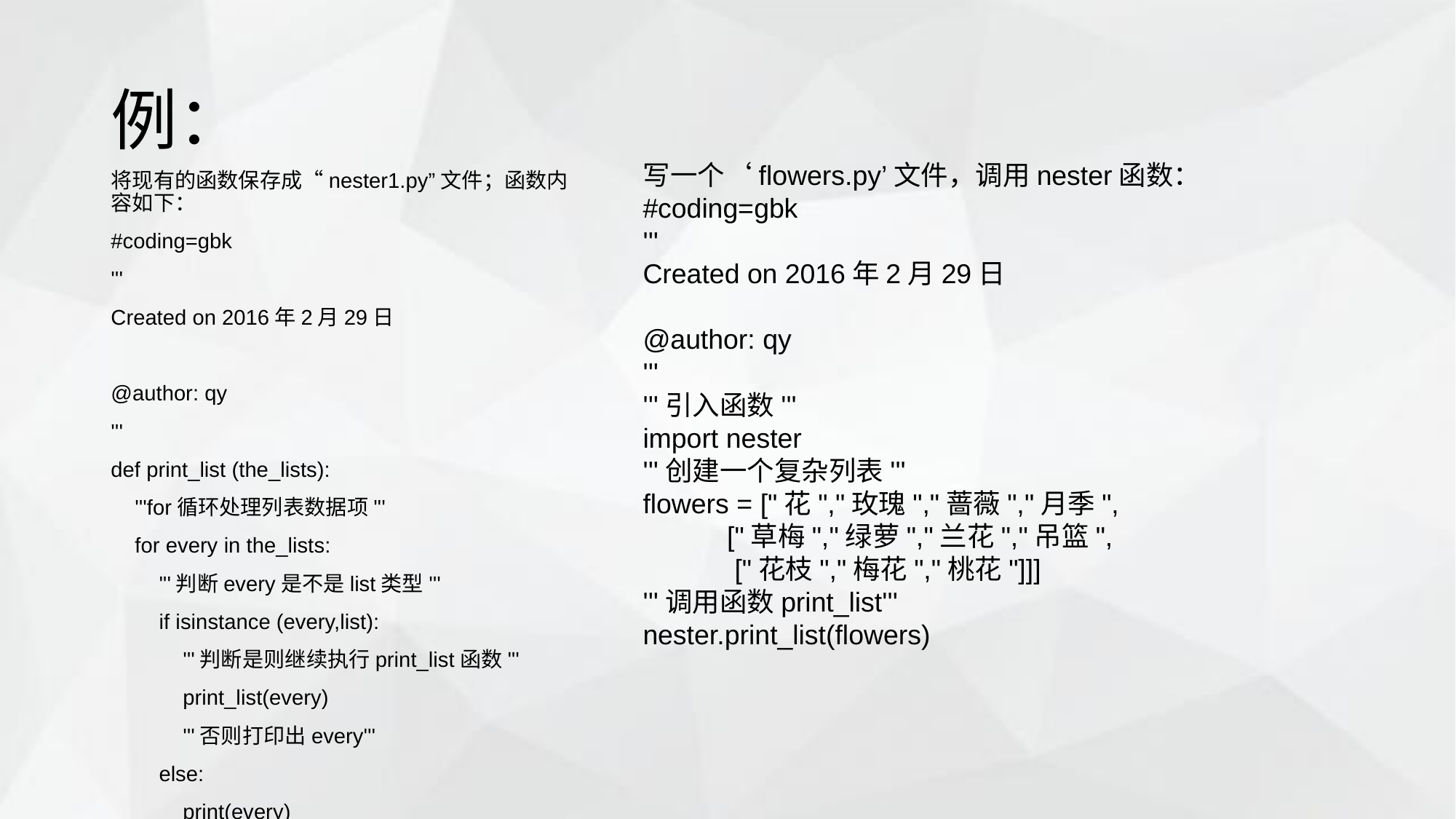

例：
写一个‘flowers.py’文件，调用nester函数：
#coding=gbk
'''
Created on 2016年2月29日

@author: qy
'''
'''引入函数'''
import nester
'''创建一个复杂列表'''
flowers = ["花","玫瑰","蔷薇","月季",
           ["草梅","绿萝","兰花","吊篮",
            ["花枝","梅花","桃花"]]]
'''调用函数print_list'''
nester.print_list(flowers)
将现有的函数保存成“nester1.py”文件；函数内容如下：
#coding=gbk
'''
Created on 2016年2月29日

@author: qy
'''
def print_list (the_lists):
    '''for循环处理列表数据项'''
    for every in the_lists:
        '''判断every是不是list类型'''
        if isinstance (every,list):
            '''判断是则继续执行print_list函数'''
            print_list(every)
            '''否则打印出every'''
        else:
            print(every)